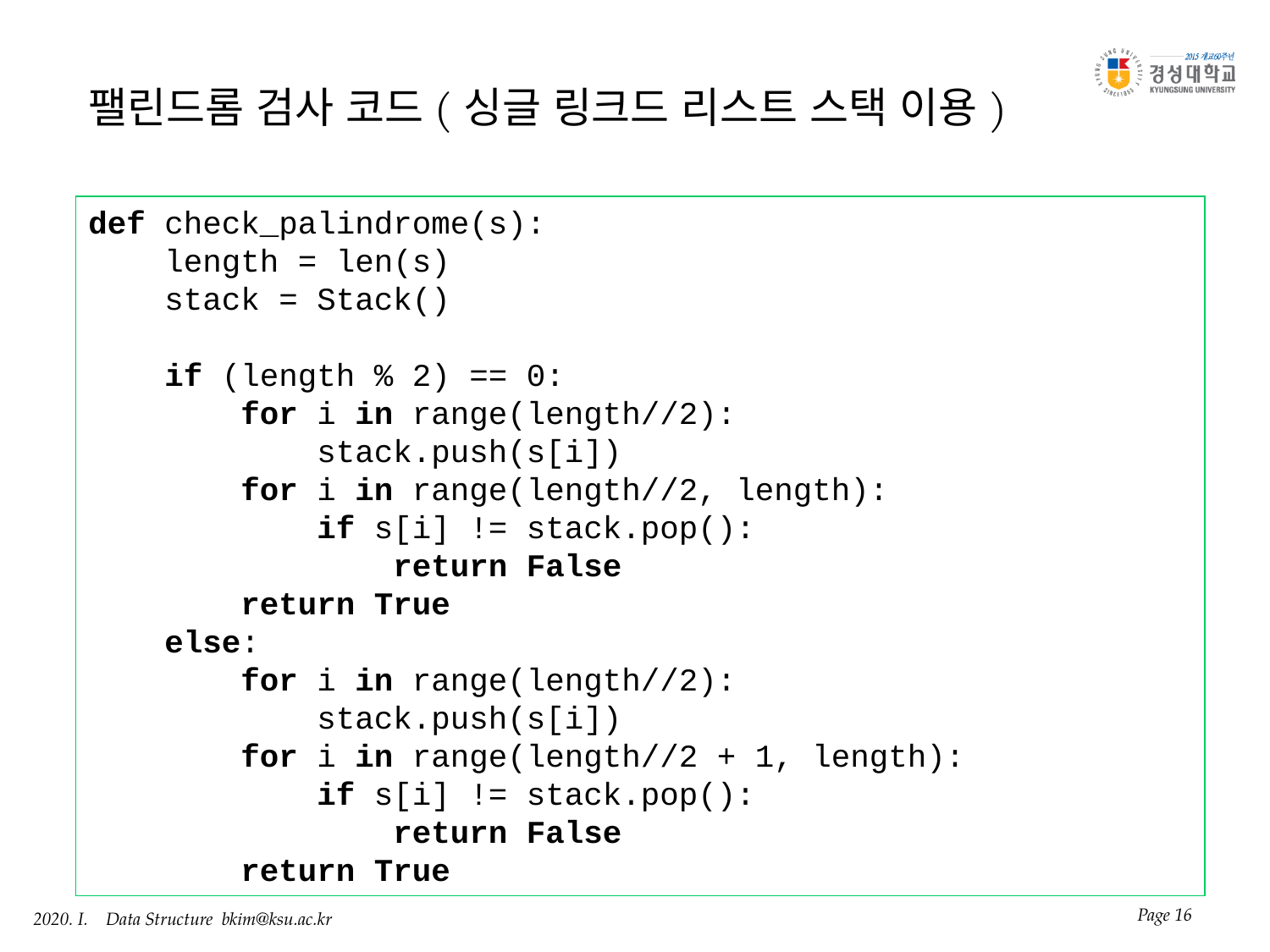

# 팰린드롬 검사 코드(싱글 링크드 리스트 스택 이용)
def check_palindrome(s):
    length = len(s)
    stack = Stack()
    if (length % 2) == 0:
        for i in range(length//2):
            stack.push(s[i])
        for i in range(length//2, length):
            if s[i] != stack.pop():
                return False
        return True
    else:
        for i in range(length//2):
            stack.push(s[i])
        for i in range(length//2 + 1, length):
            if s[i] != stack.pop():
                return False
        return True
Page 16